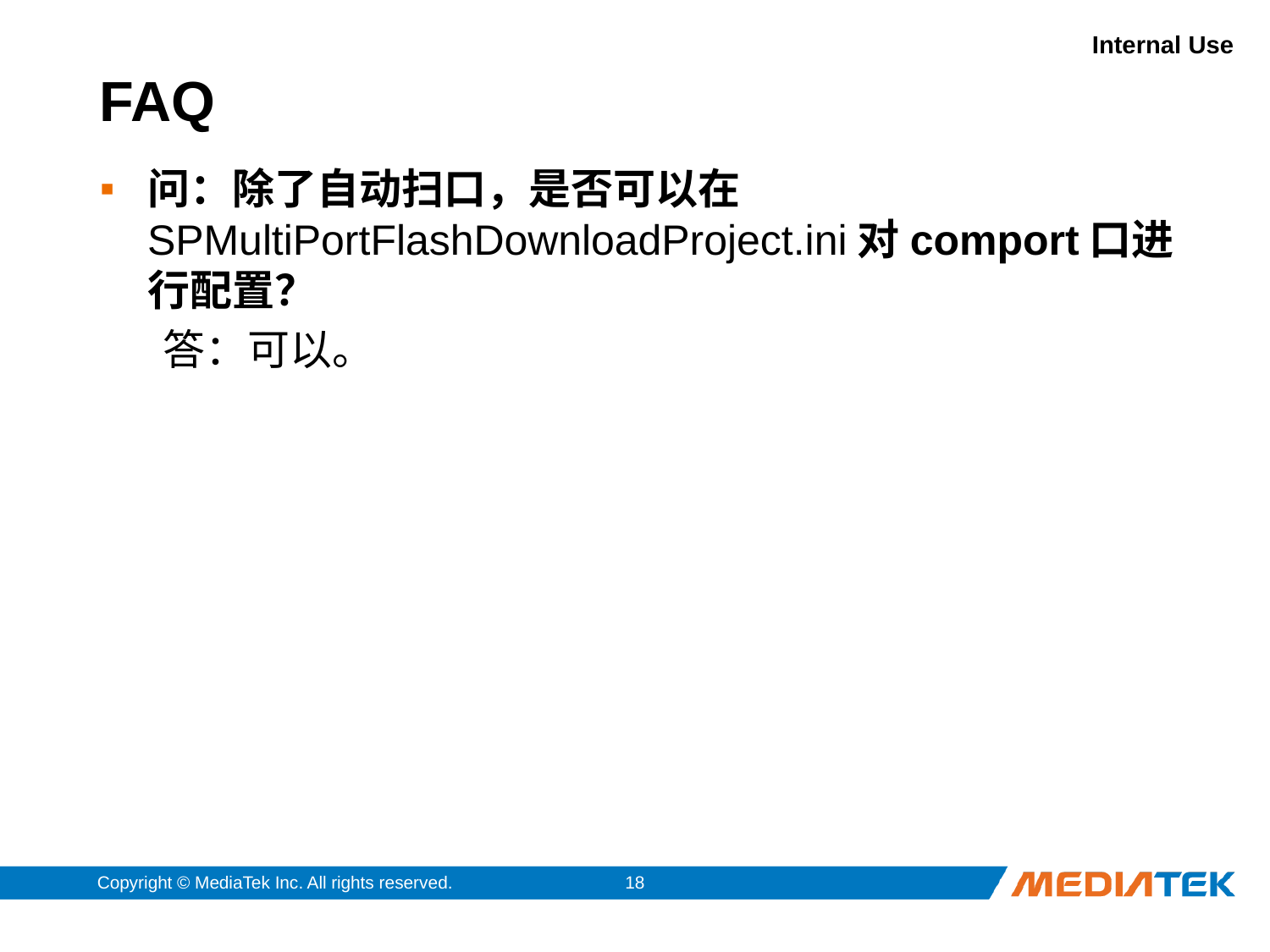

# FAQ
问：除了自动扫口，是否可以在SPMultiPortFlashDownloadProject.ini对comport口进行配置？
答：可以。

Copyright © MediaTek Inc. All rights reserved.
18